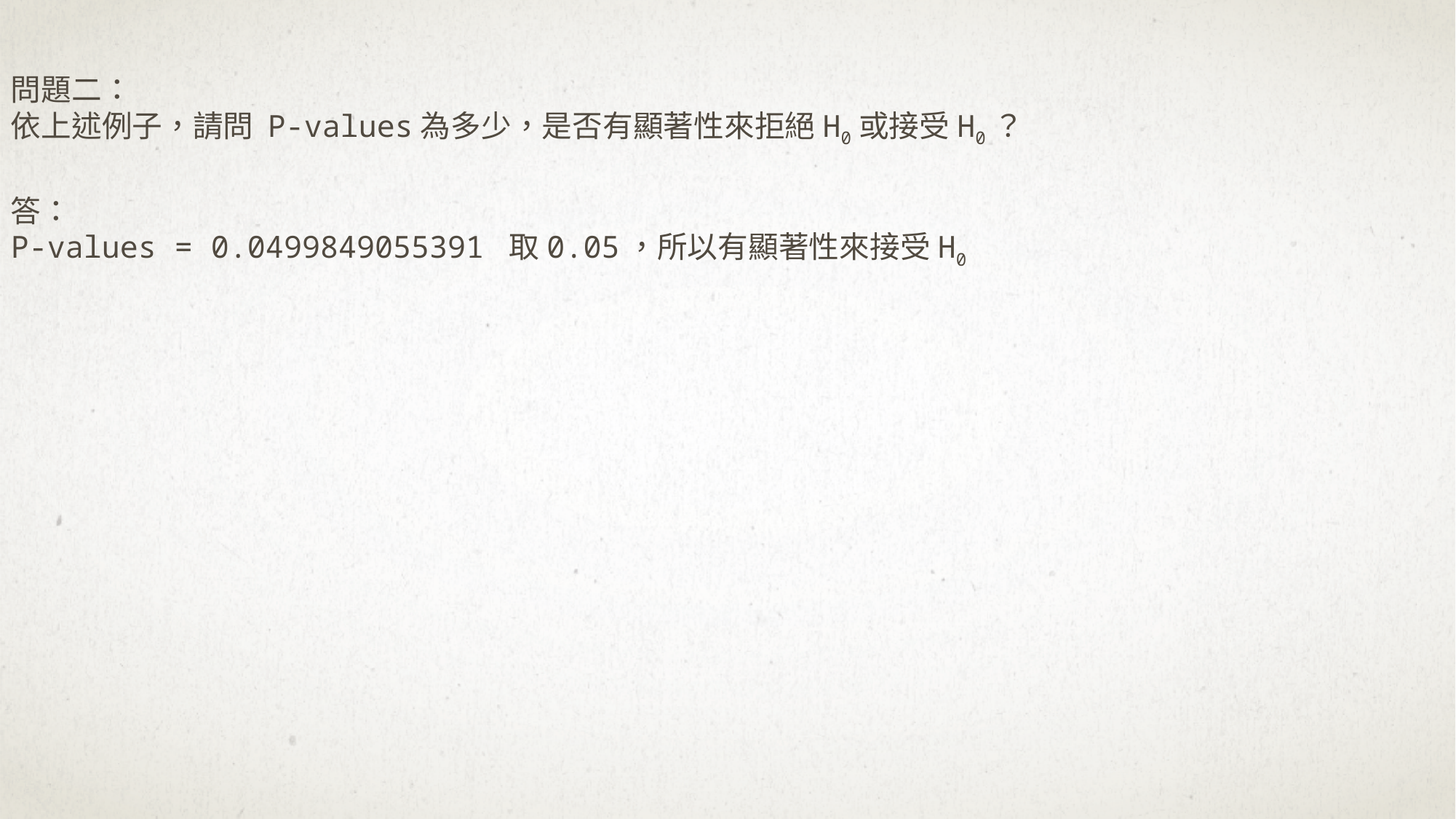

問題二：
依上述例子，請問 P-values為多少，是否有顯著性來拒絕H0或接受H0？
答：
P-values = 0.0499849055391 取0.05，所以有顯著性來接受H0